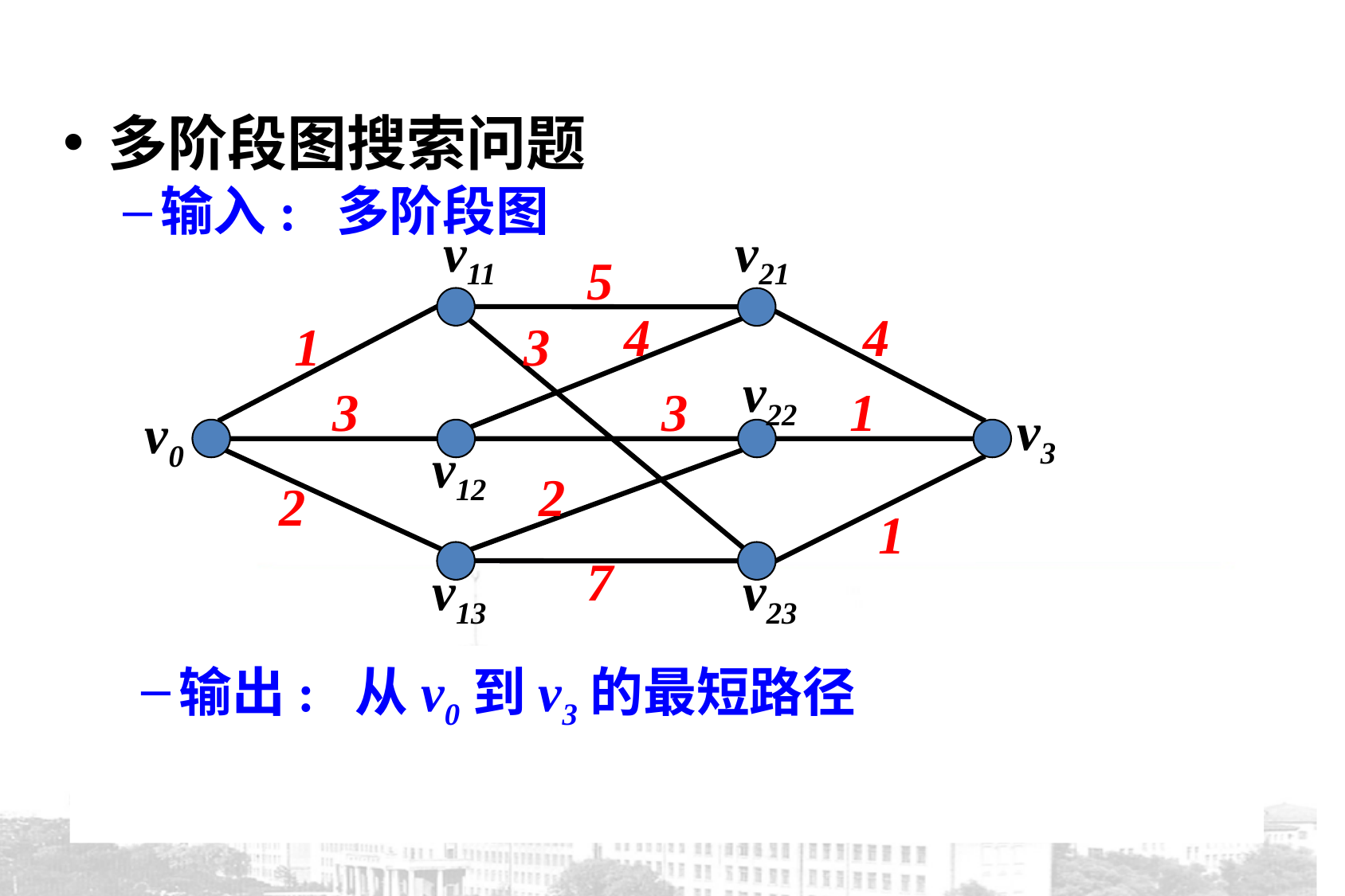

多阶段图搜索问题
输入:  多阶段图
v11
v21
5

4
4

1

3

v22
3
3
1
v3
v0

v12

2

2
1

7

v13
v23

输出:  从v0到v3的最短路径